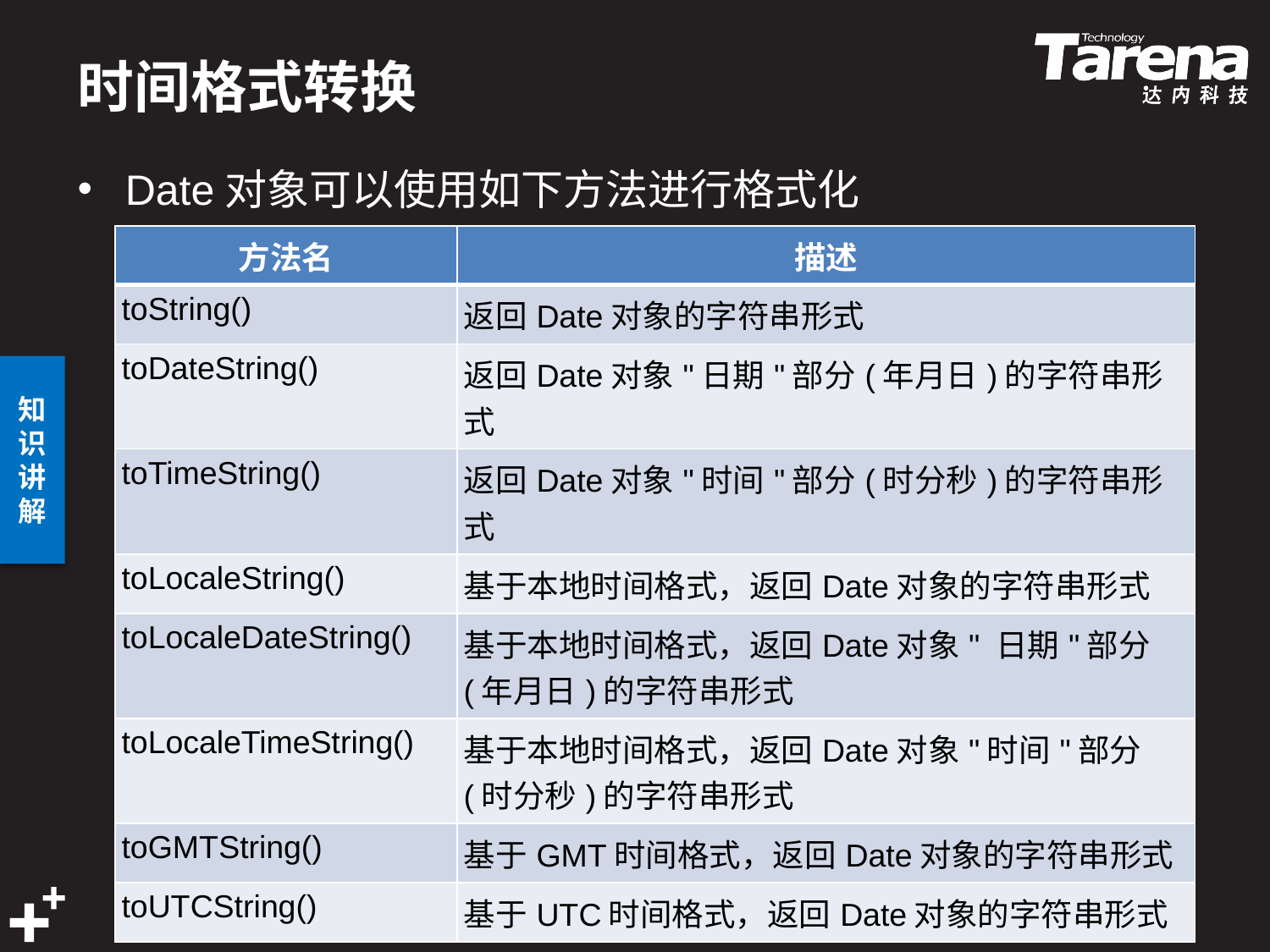

# 时间格式转换
Date对象可以使用如下方法进行格式化
| 方法名 | 描述 |
| --- | --- |
| toString() | 返回Date对象的字符串形式 |
| toDateString() | 返回Date对象"日期"部分(年月日)的字符串形式 |
| toTimeString() | 返回Date对象"时间"部分(时分秒)的字符串形式 |
| toLocaleString() | 基于本地时间格式，返回Date对象的字符串形式 |
| toLocaleDateString() | 基于本地时间格式，返回Date对象" 日期"部分(年月日)的字符串形式 |
| toLocaleTimeString() | 基于本地时间格式，返回Date对象"时间"部分(时分秒)的字符串形式 |
| toGMTString() | 基于GMT时间格式，返回Date对象的字符串形式 |
| toUTCString() | 基于UTC时间格式，返回Date对象的字符串形式 |